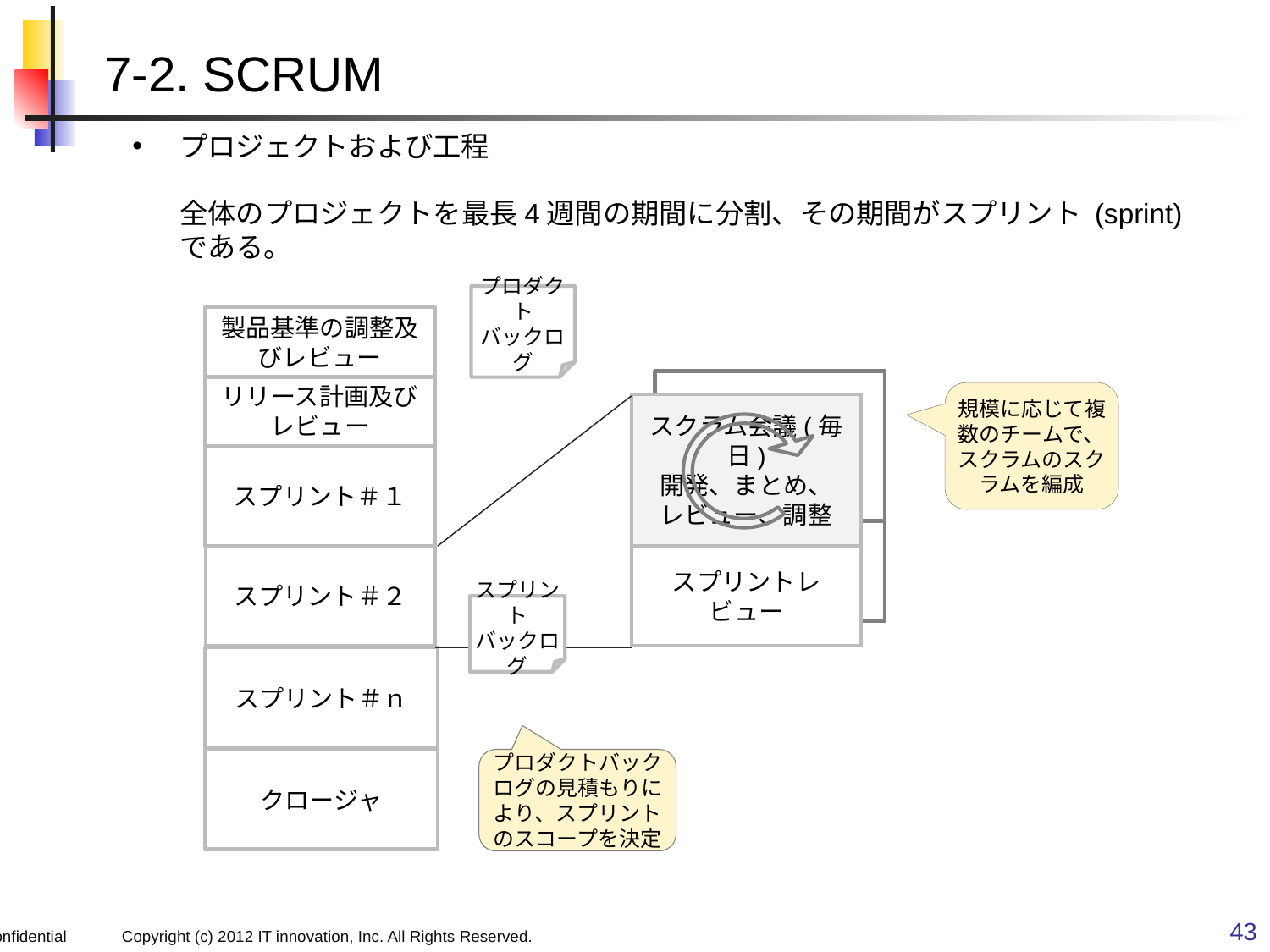

7-2. SCRUM
プロジェクトおよび工程
全体のプロジェクトを最長4週間の期間に分割、その期間がスプリント (sprint) である。
プロダクト
バックログ
製品基準の調整及びレビュー
リリース計画及び
レビュー
スプリント＃１
スプリント＃２
スプリント＃ｎ
クロージャ

規模に応じて複数のチームで、
スクラムのスクラムを編成
スクラム会議(毎日)
開発、まとめ、
レビュー、調整

スプリントレビュー
スプリント
バックログ
プロダクトバックログの見積もりにより、スプリントのスコープを決定